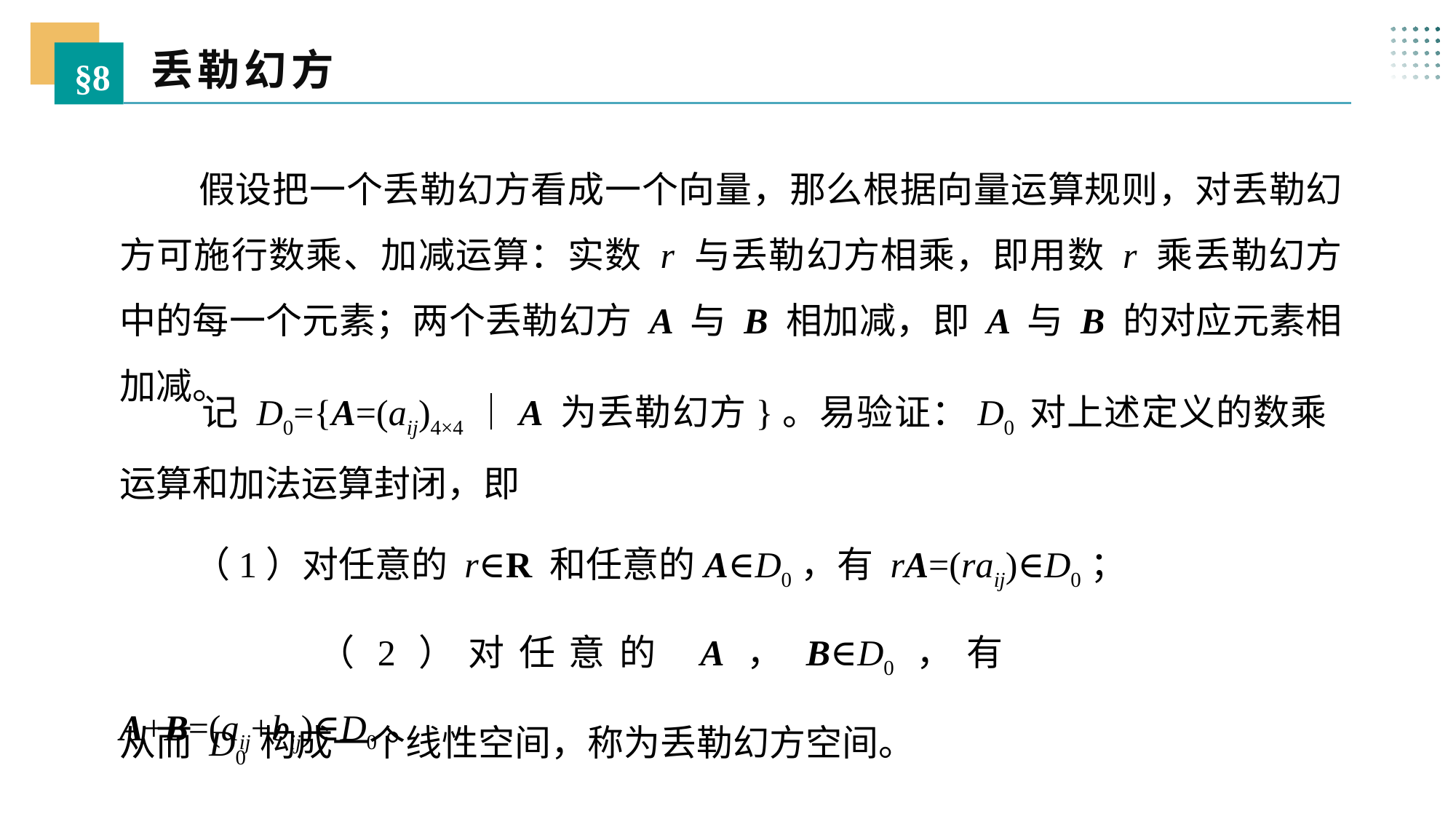

丢勒幻方
§8
        假设把一个丢勒幻方看成一个向量，那么根据向量运算规则，对丢勒幻方可施行数乘、加减运算：实数 r 与丢勒幻方相乘，即用数 r 乘丢勒幻方中的每一个元素；两个丢勒幻方 A 与 B 相加减，即 A 与 B 的对应元素相加减。
        记 D0={A=(aij)4×4｜A 为丢勒幻方}。易验证：D0 对上述定义的数乘运算和加法运算封闭，即
        （1）对任意的 r∈R 和任意的A∈D0，有 rA=(raij)∈D0；
        （2）对任意的 A，B∈D0，有 A+B=(aij+bij)∈D0。
从而 D0 构成一个线性空间，称为丢勒幻方空间。